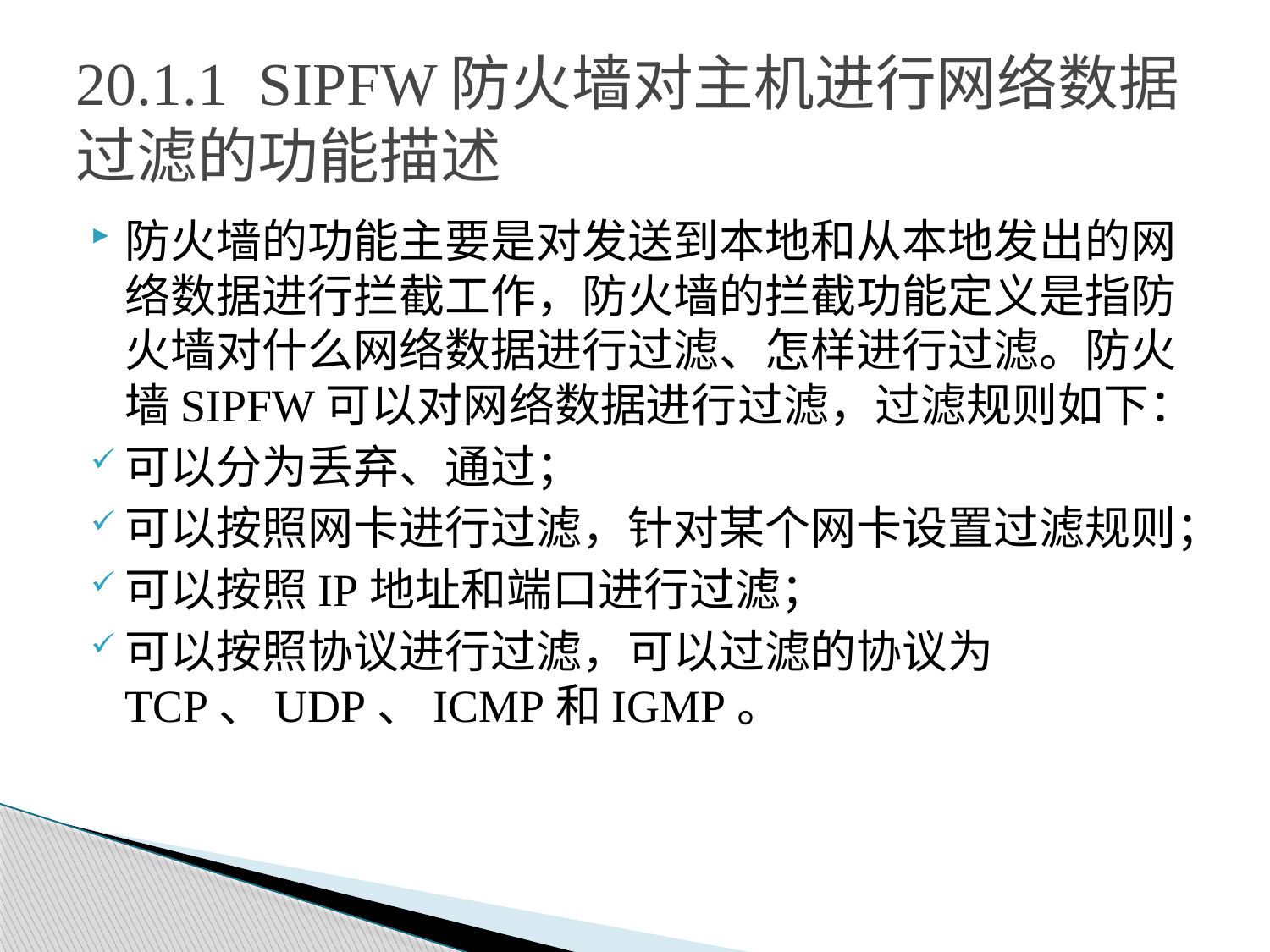

# 20.1.1  SIPFW防火墙对主机进行网络数据过滤的功能描述
防火墙的功能主要是对发送到本地和从本地发出的网络数据进行拦截工作，防火墙的拦截功能定义是指防火墙对什么网络数据进行过滤、怎样进行过滤。防火墙SIPFW可以对网络数据进行过滤，过滤规则如下：
可以分为丢弃、通过；
可以按照网卡进行过滤，针对某个网卡设置过滤规则；
可以按照IP地址和端口进行过滤；
可以按照协议进行过滤，可以过滤的协议为TCP、UDP、ICMP和IGMP。